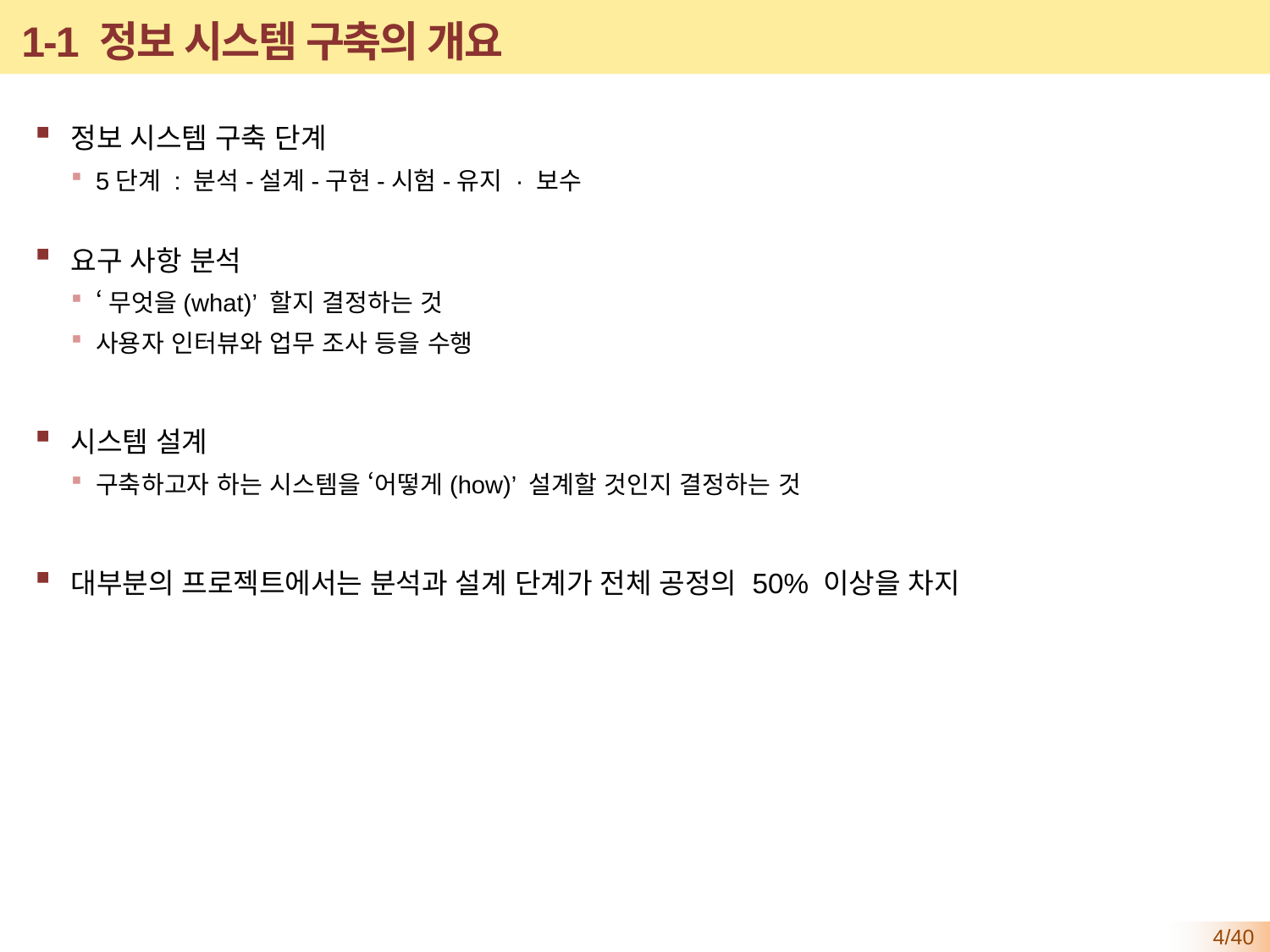

# 1-1 정보 시스템 구축의 개요
정보 시스템 구축 단계
5단계 : 분석-설계-구현-시험-유지 · 보수
요구 사항 분석
‘무엇을(what)’ 할지 결정하는 것
사용자 인터뷰와 업무 조사 등을 수행

시스템 설계
구축하고자 하는 시스템을 ‘어떻게(how)’ 설계할 것인지 결정하는 것

대부분의 프로젝트에서는 분석과 설계 단계가 전체 공정의 50% 이상을 차지